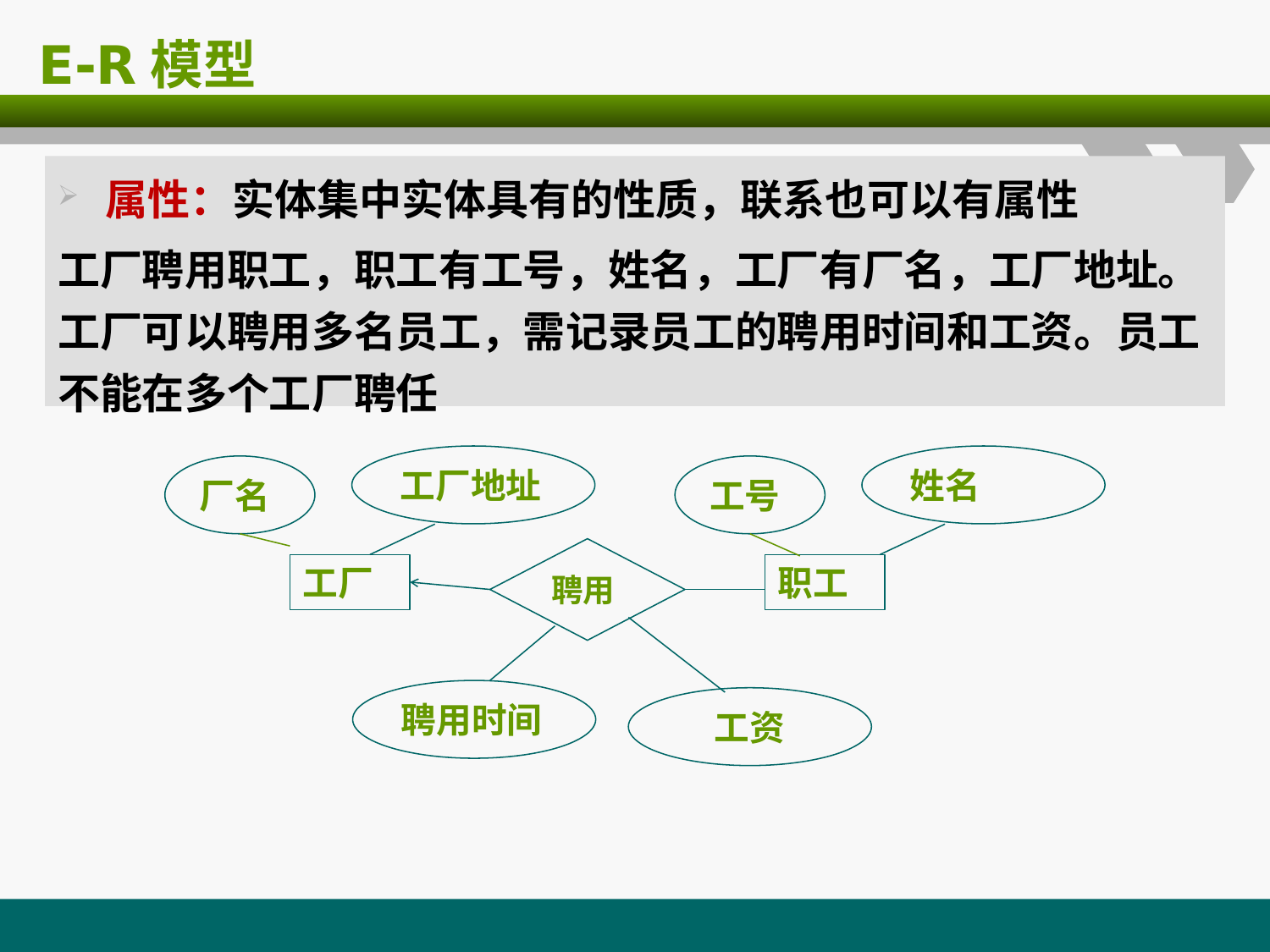

# E-R模型
属性：实体集中实体具有的性质，联系也可以有属性
工厂聘用职工，职工有工号，姓名，工厂有厂名，工厂地址。工厂可以聘用多名员工，需记录员工的聘用时间和工资。员工不能在多个工厂聘任

工厂地址
姓名
厂名
工号
聘用
工厂
职工
聘用时间
工资